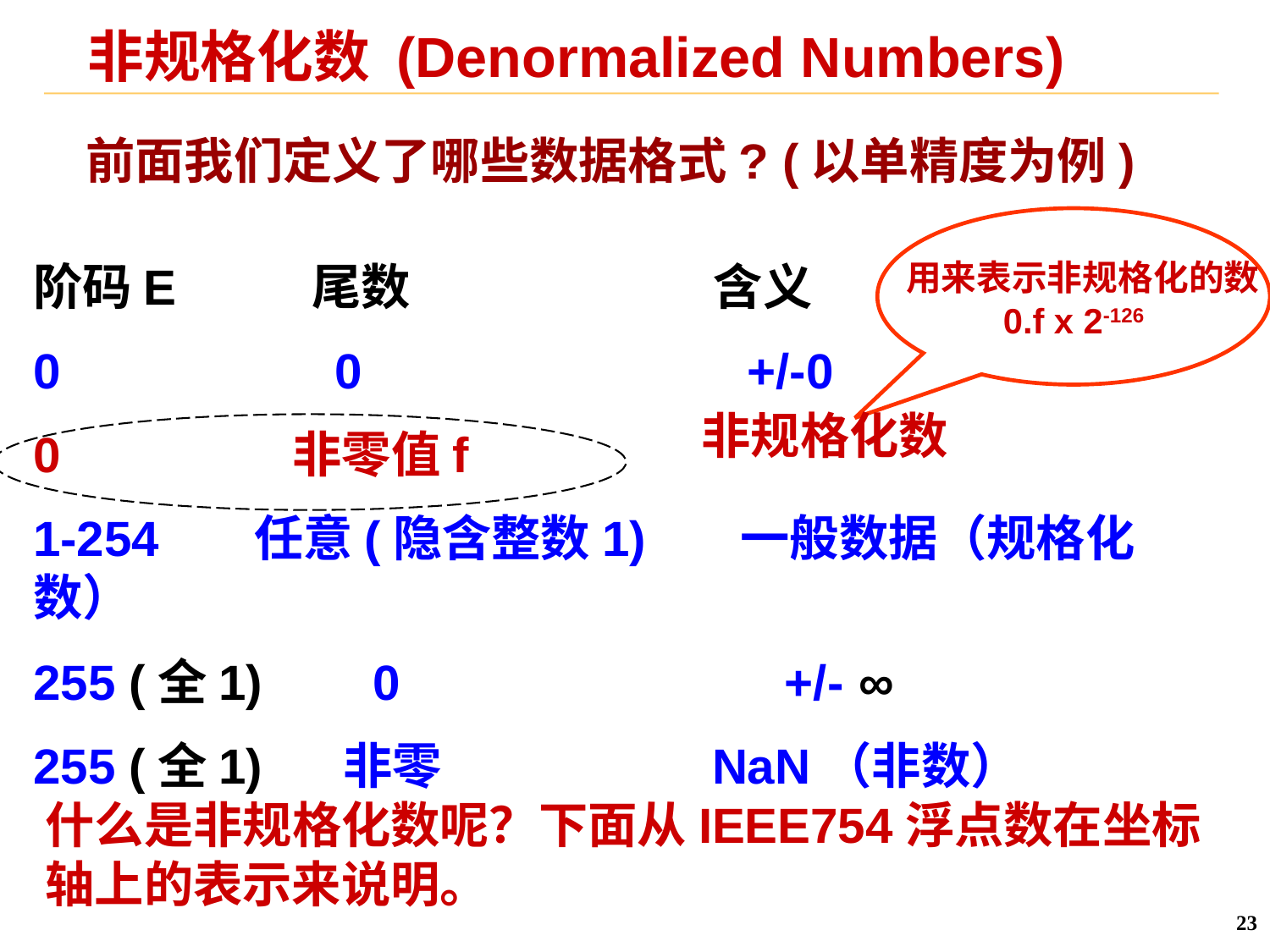

# 非规格化数 (Denormalized Numbers)
前面我们定义了哪些数据格式? (以单精度为例)
 用来表示非规格化的数
0.f x 2-126
阶码E         尾数                           含义
0                    0                            +/-0
0                非零值f
1-254      任意(隐含整数1)      一般数据（规格化数）
255 (全1)        0                            +/- ∞
255 (全1)     非零                       NaN（非数）
非规格化数

什么是非规格化数呢？下面从IEEE754浮点数在坐标轴上的表示来说明。
23